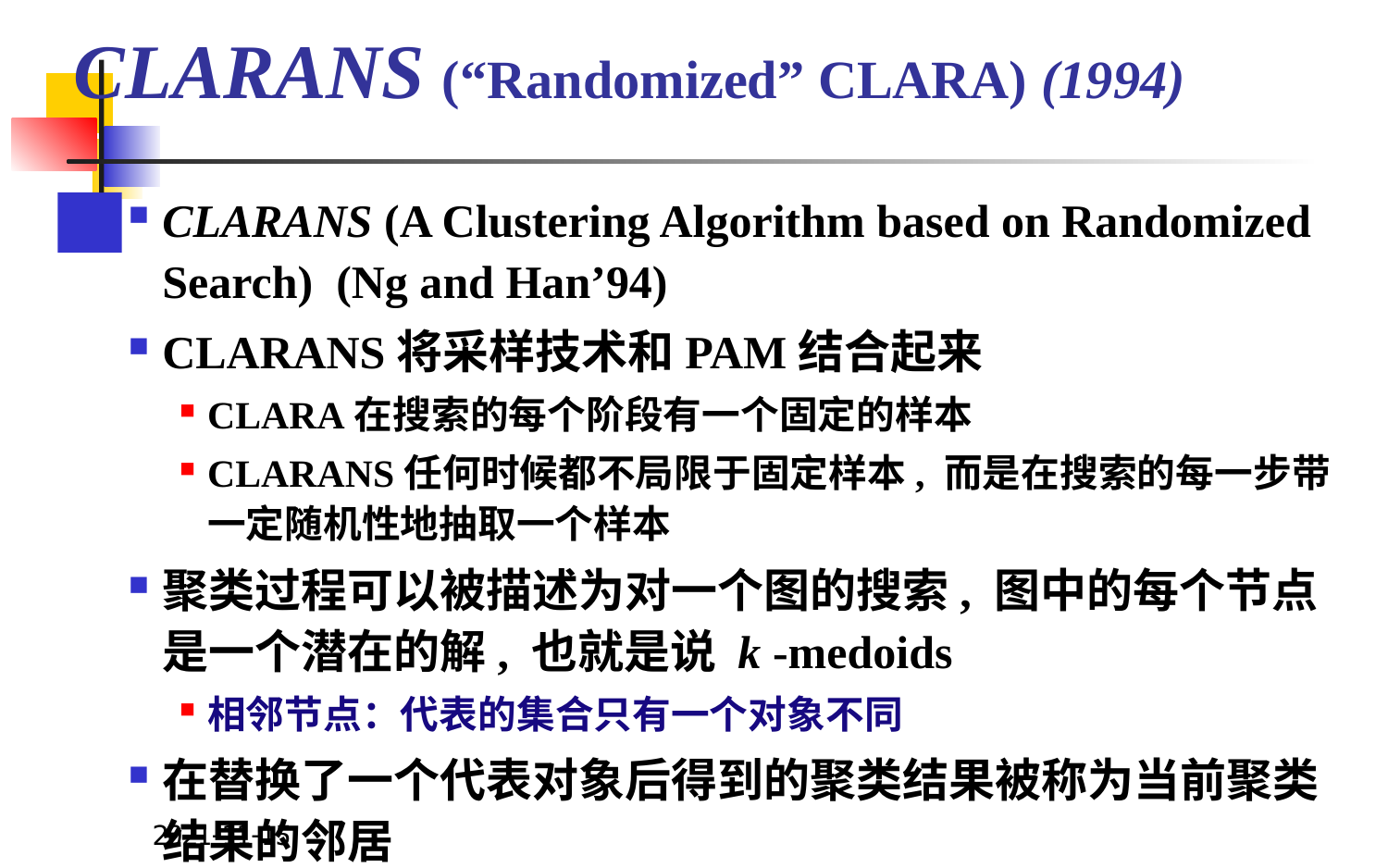

# CLARANS (“Randomized” CLARA) (1994)
CLARANS (A Clustering Algorithm based on Randomized Search)  (Ng and Han’94)
CLARANS将采样技术和PAM结合起来
CLARA在搜索的每个阶段有一个固定的样本
CLARANS任何时候都不局限于固定样本, 而是在搜索的每一步带一定随机性地抽取一个样本
聚类过程可以被描述为对一个图的搜索, 图中的每个节点是一个潜在的解, 也就是说 k -medoids
相邻节点：代表的集合只有一个对象不同
在替换了一个代表对象后得到的聚类结果被称为当前聚类结果的邻居
2021-11-15